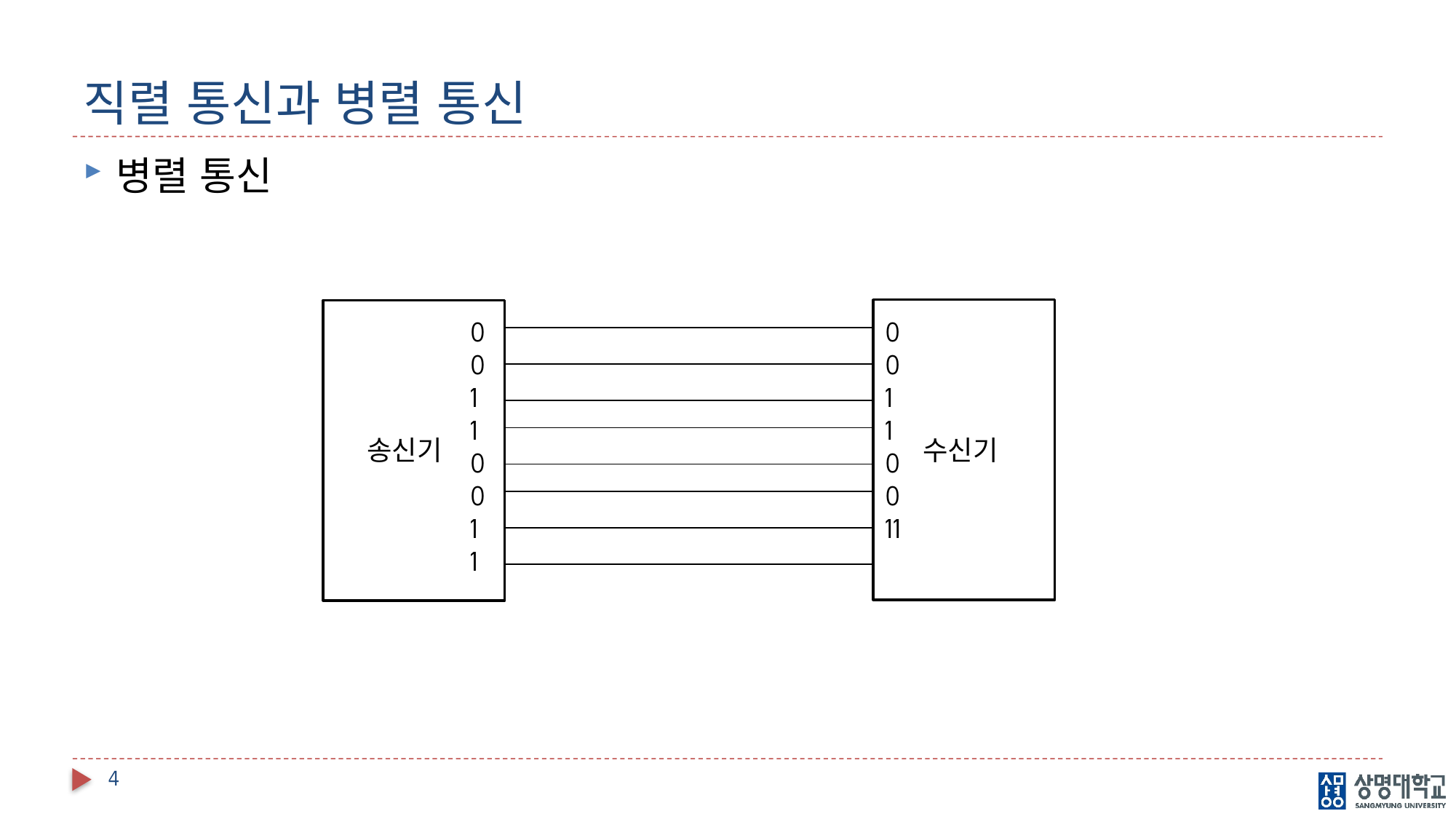

# 직렬 통신과 병렬 통신

병렬 통신

0
0
1
1
0011
0
0
1
1
0011
송신기
수신기
4